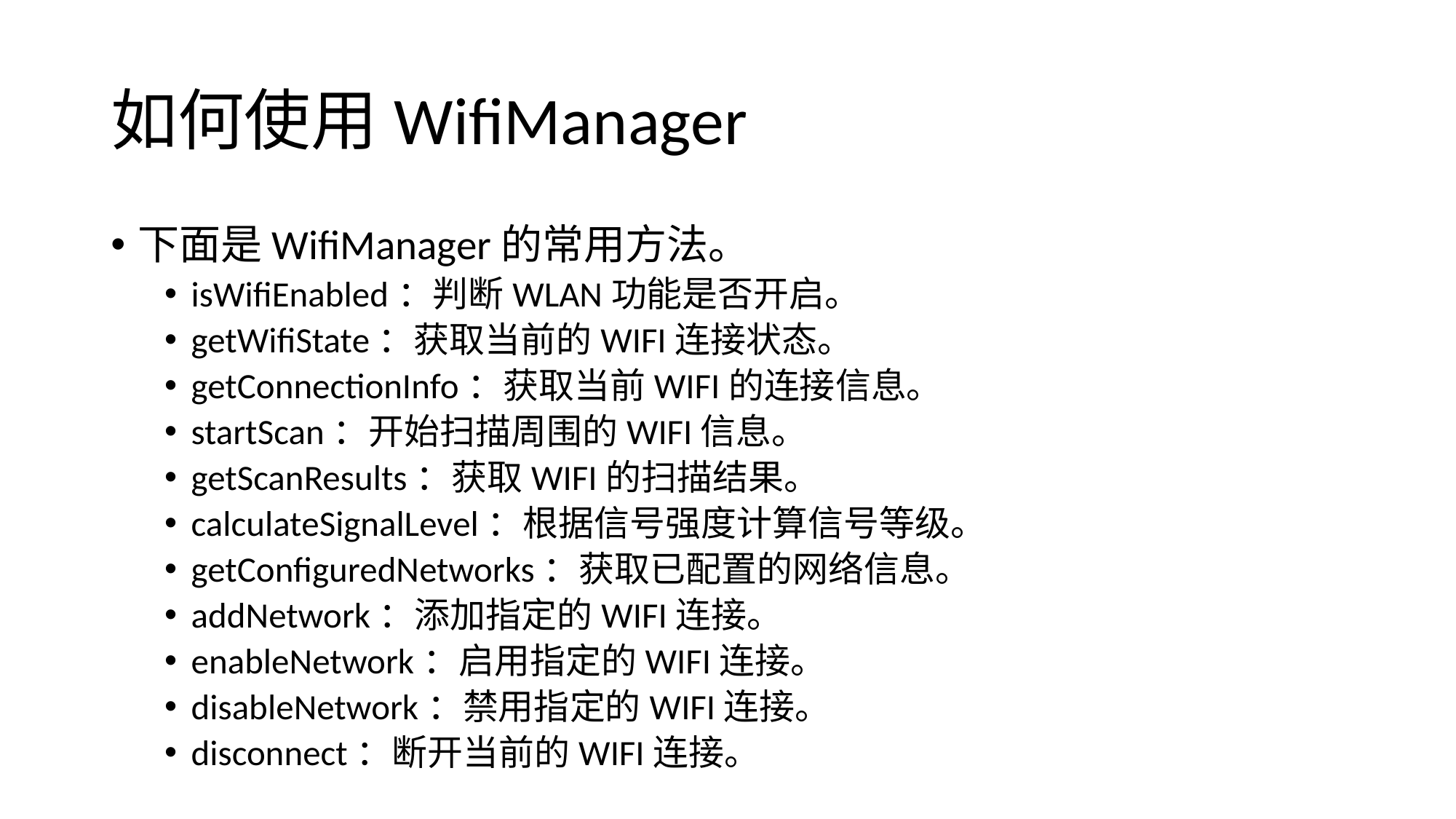

# 如何使用WifiManager
下面是WifiManager的常用方法。
isWifiEnabled：判断WLAN功能是否开启。
getWifiState：获取当前的WIFI连接状态。
getConnectionInfo：获取当前WIFI的连接信息。
startScan：开始扫描周围的WIFI信息。
getScanResults：获取WIFI的扫描结果。
calculateSignalLevel：根据信号强度计算信号等级。
getConfiguredNetworks：获取已配置的网络信息。
addNetwork：添加指定的WIFI连接。
enableNetwork：启用指定的WIFI连接。
disableNetwork：禁用指定的WIFI连接。
disconnect：断开当前的WIFI连接。